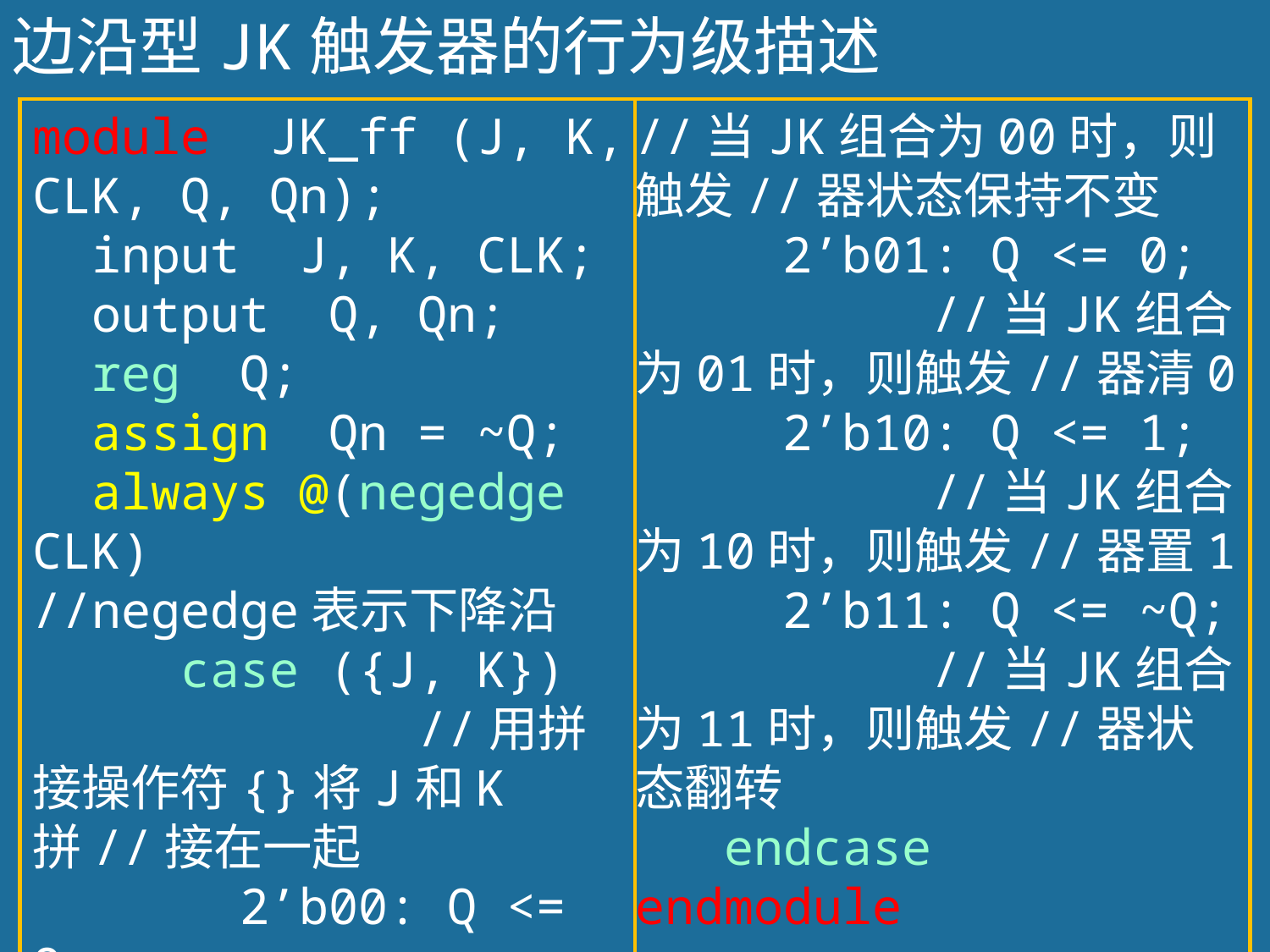

边沿型JK触发器的行为级描述
module  JK_ff (J, K, CLK, Q, Qn);
  input  J, K, CLK;
  output  Q, Qn;
  reg  Q;
  assign  Qn = ~Q;
  always @(negedge CLK)
//negedge表示下降沿
     case ({J, K})                //用拼接操作符{}将J和K拼//接在一起
       2’b00: Q <= Q;
//当JK组合为00时，则触发//器状态保持不变
     2’b01: Q <= 0;            //当JK组合为01时，则触发//器清0
     2’b10: Q <= 1;            //当JK组合为10时，则触发//器置1
     2’b11: Q <= ~Q;           //当JK组合为11时，则触发//器状态翻转
   endcase
endmodule
61